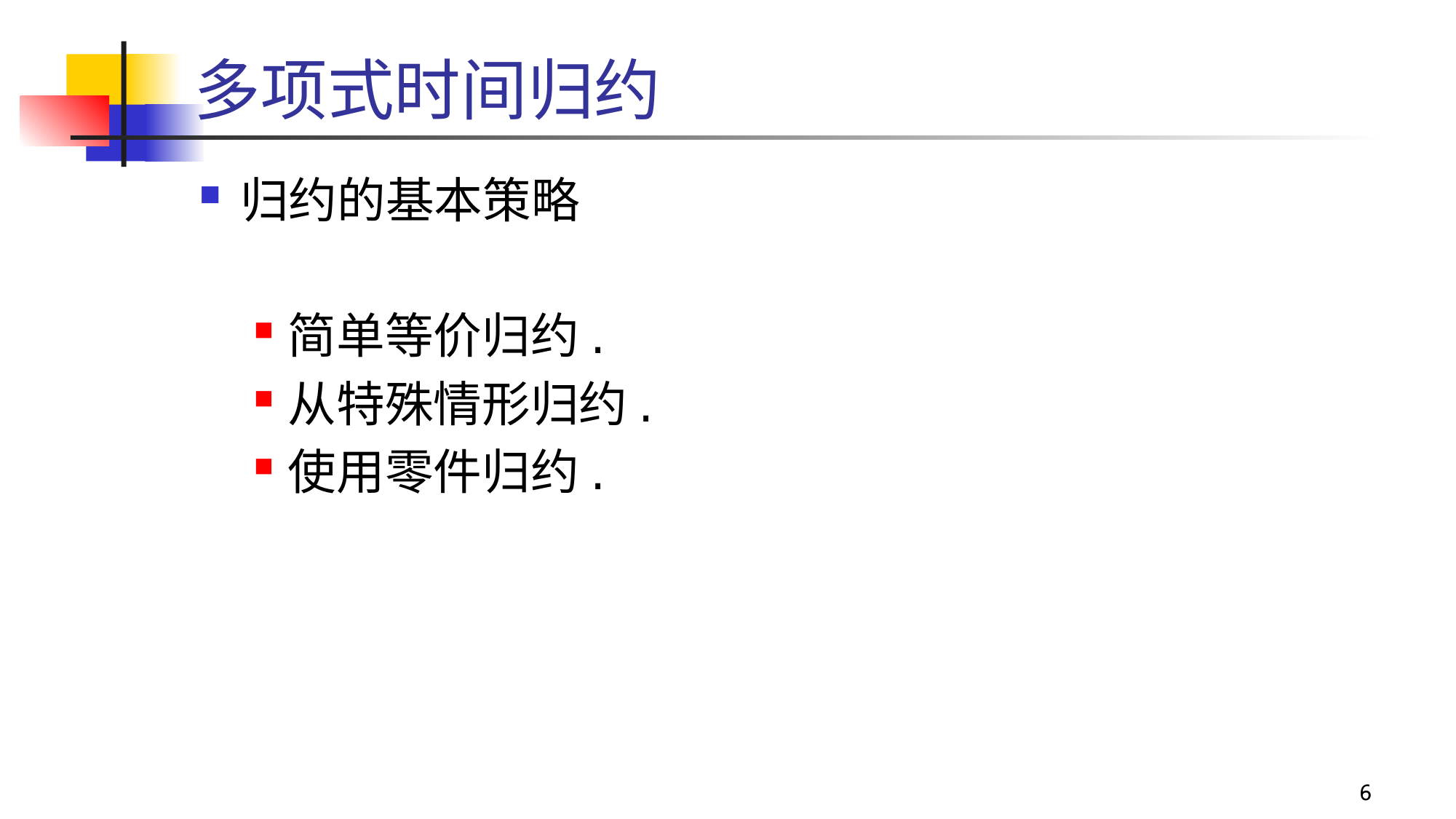

# 多项式时间归约
归约的基本策略

简单等价归约.
从特殊情形归约.
使用零件归约.
6